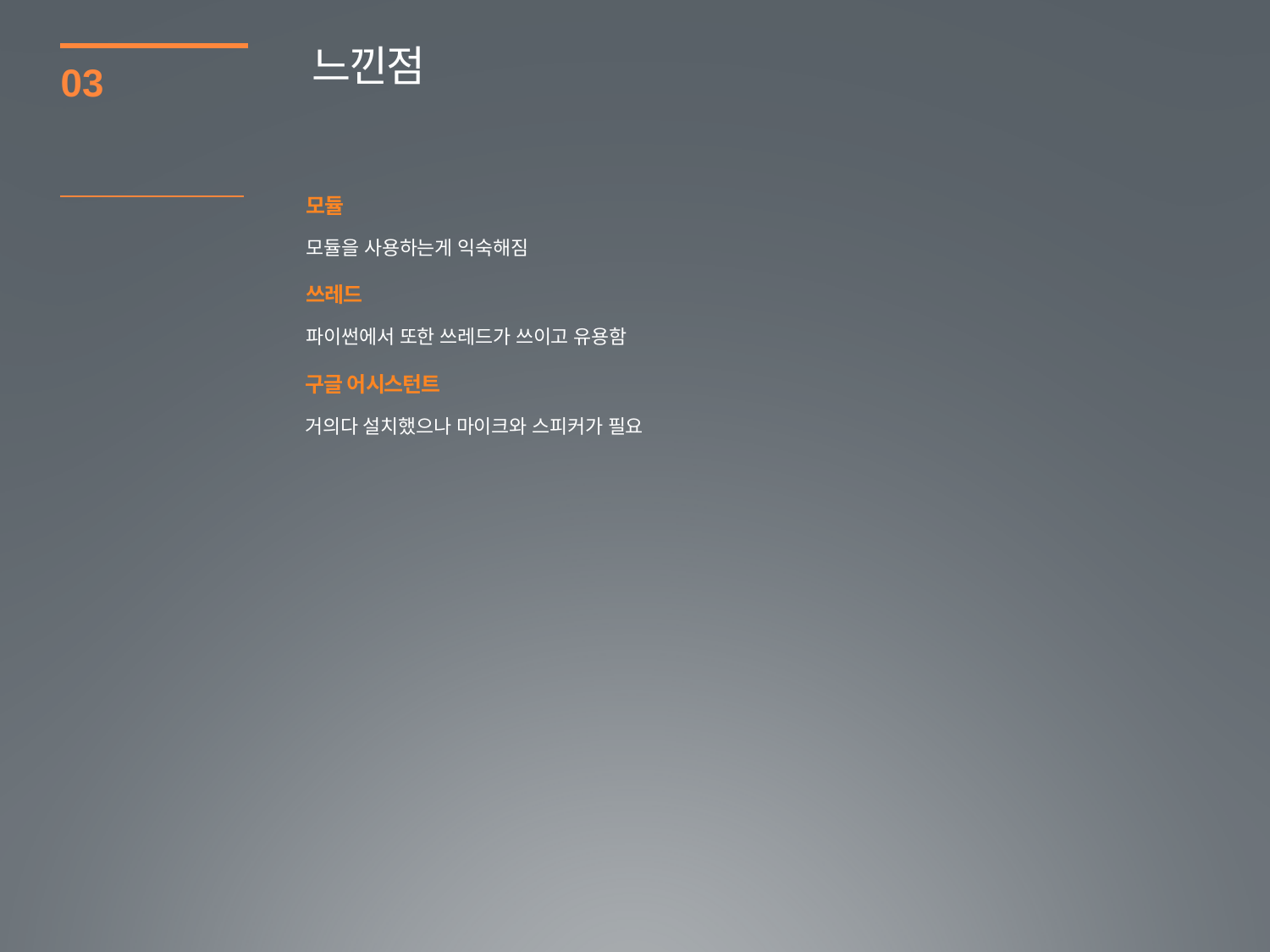

느낀점
03
모듈
모듈을 사용하는게 익숙해짐
쓰레드
파이썬에서 또한 쓰레드가 쓰이고 유용함
구글 어시스턴트
거의다 설치했으나 마이크와 스피커가 필요